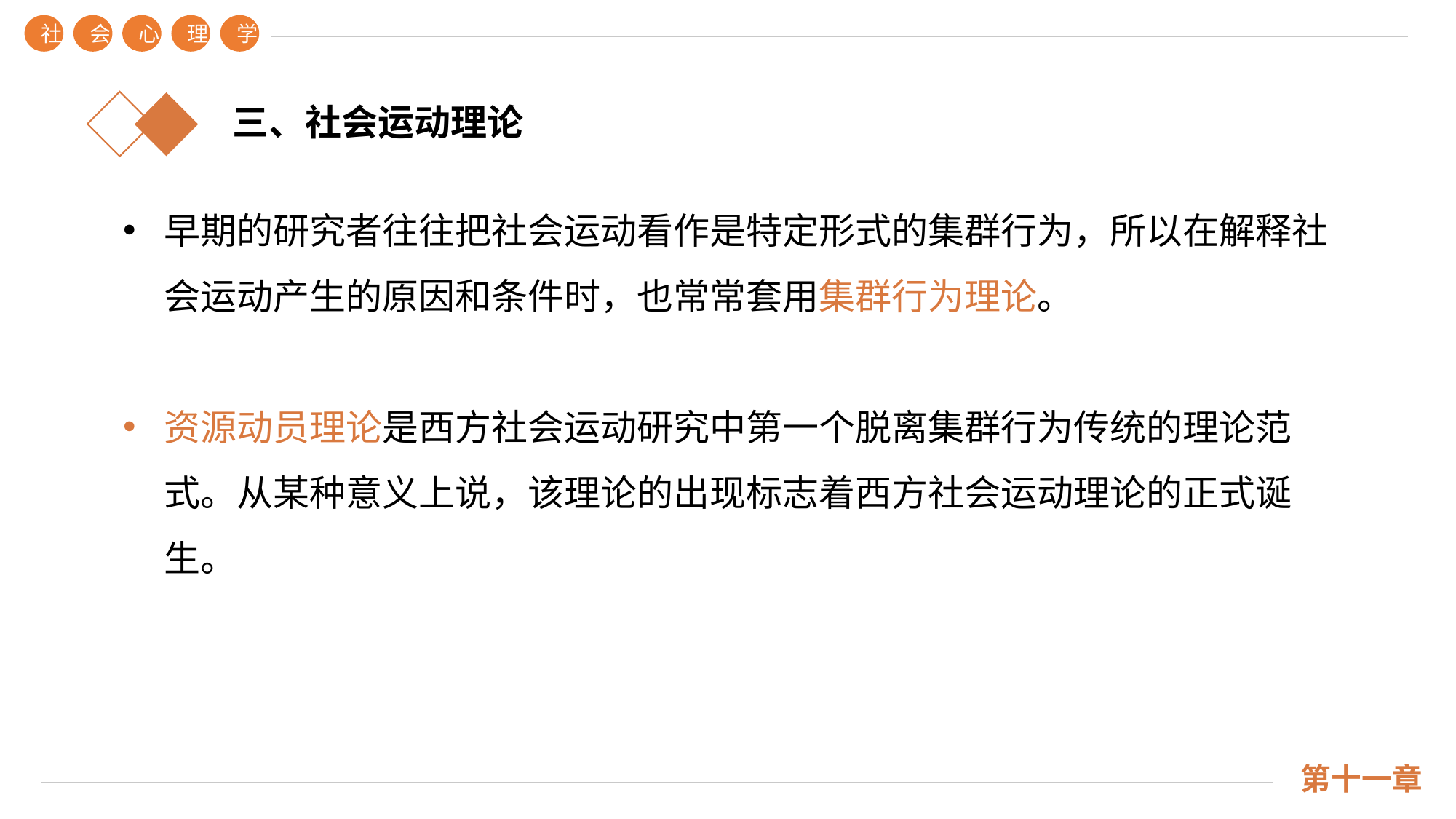

社
会
心
理
学
第十一章

三、社会运动理论
早期的研究者往往把社会运动看作是特定形式的集群行为，所以在解释社会运动产生的原因和条件时，也常常套用集群行为理论。

资源动员理论是西方社会运动研究中第一个脱离集群行为传统的理论范式。从某种意义上说，该理论的出现标志着西方社会运动理论的正式诞生。